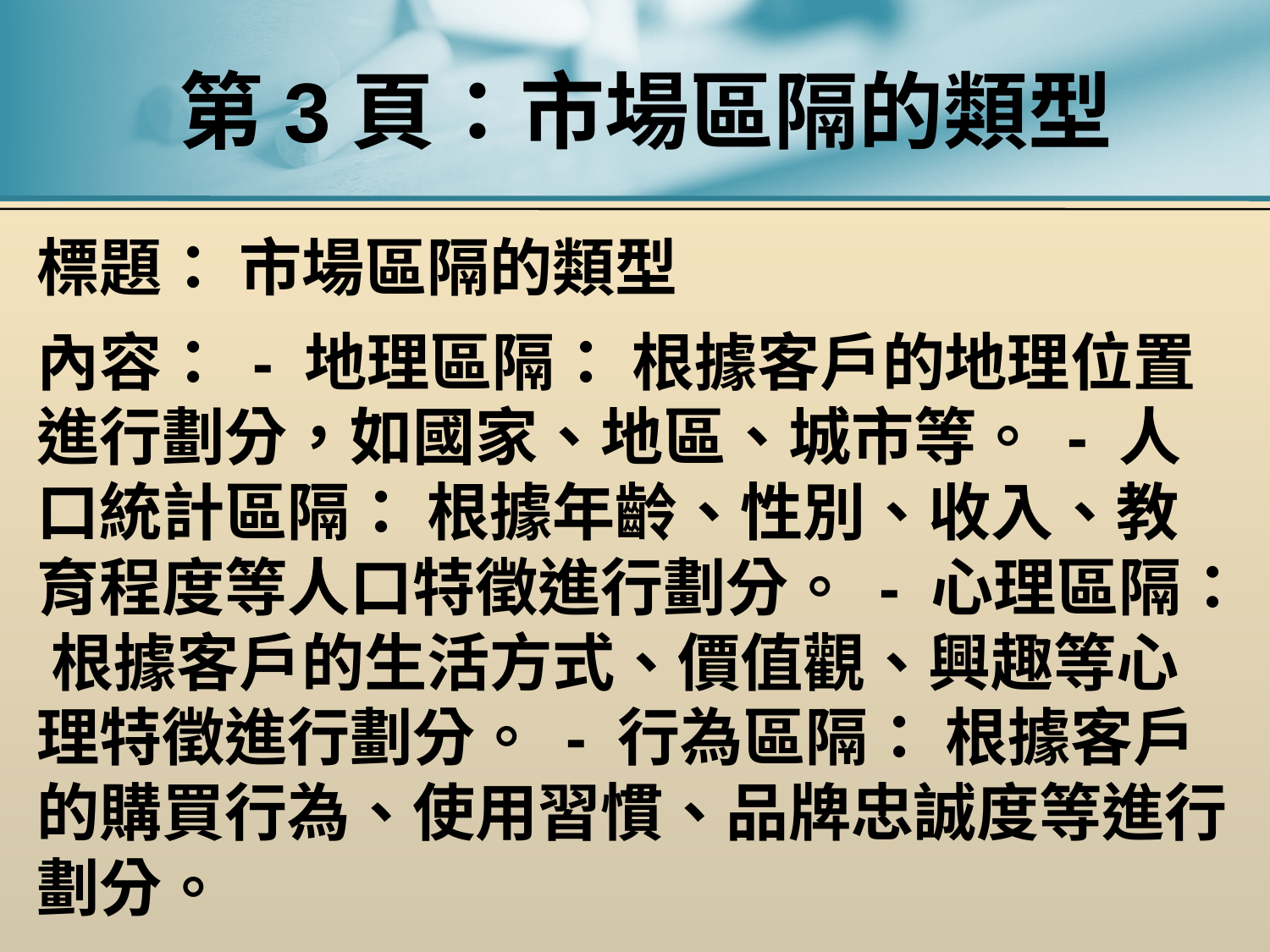

# 第3頁：市場區隔的類型
標題： 市場區隔的類型
內容： - 地理區隔： 根據客戶的地理位置進行劃分，如國家、地區、城市等。 - 人口統計區隔： 根據年齡、性別、收入、教育程度等人口特徵進行劃分。 - 心理區隔： 根據客戶的生活方式、價值觀、興趣等心理特徵進行劃分。 - 行為區隔： 根據客戶的購買行為、使用習慣、品牌忠誠度等進行劃分。